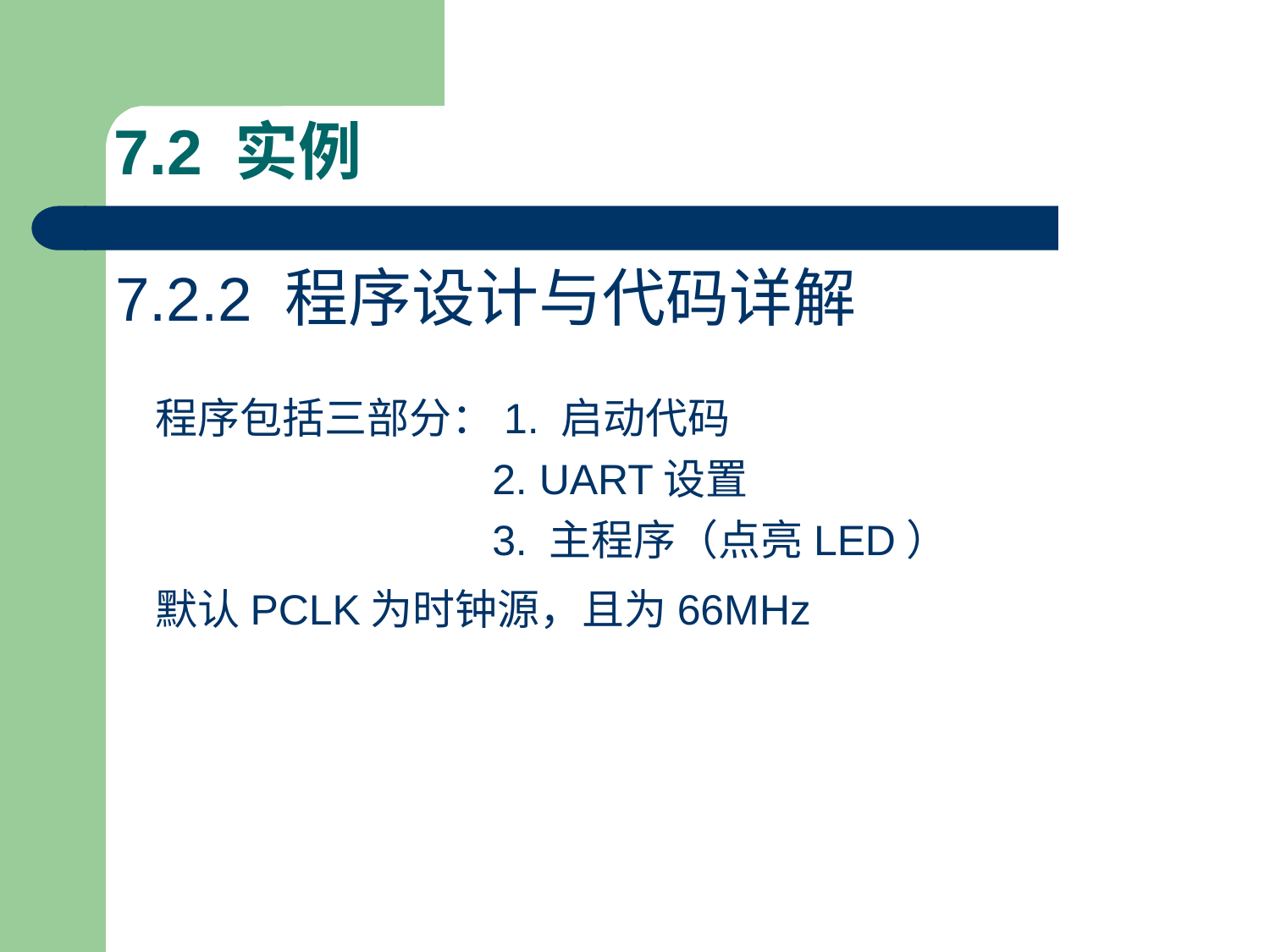

# 7.2 实例
7.2.2 程序设计与代码详解
程序包括三部分：1. 启动代码
		       2. UART设置
		       3. 主程序（点亮LED）
默认PCLK为时钟源，且为66MHz